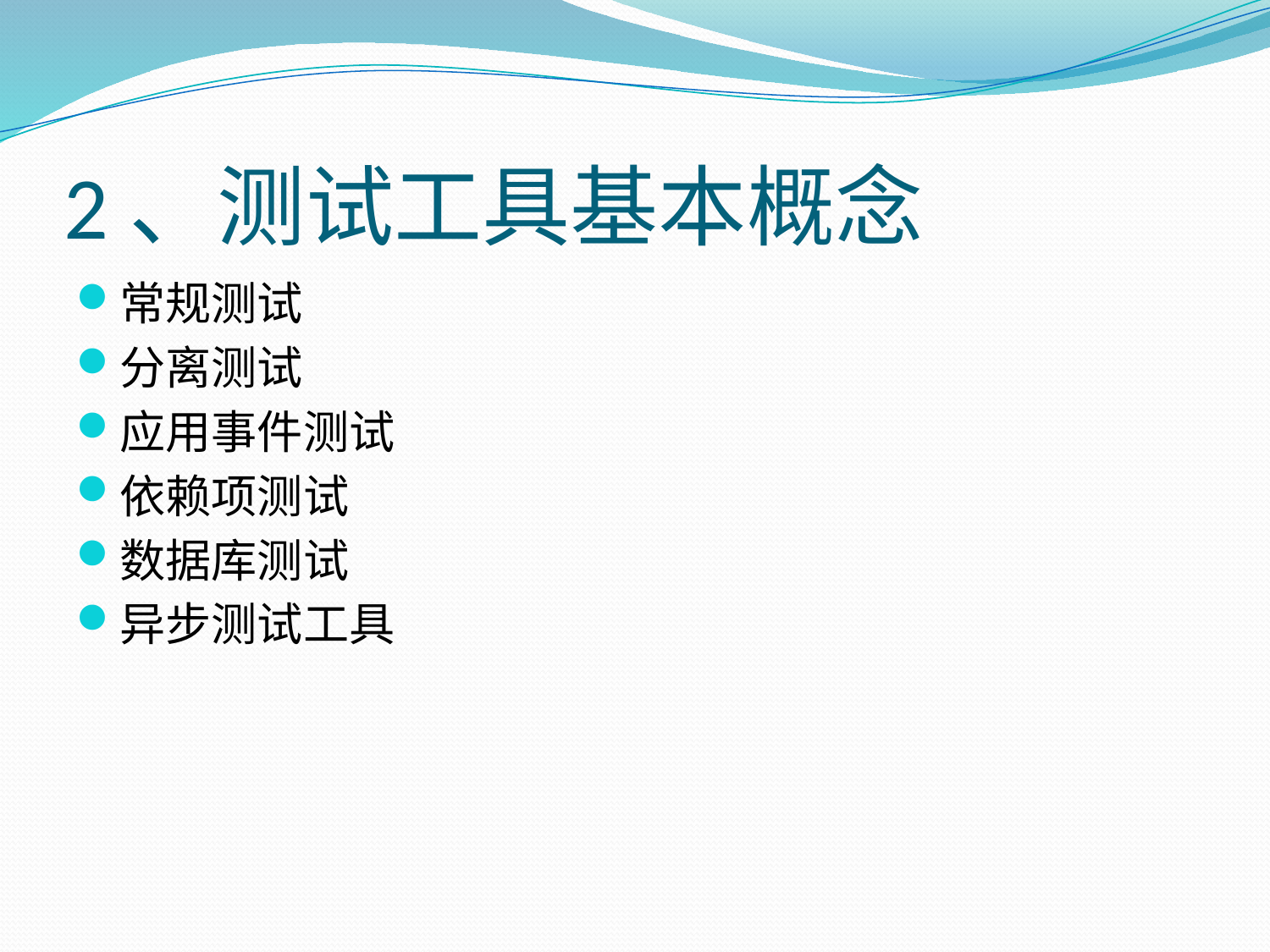

# 2、测试工具基本概念
常规测试
分离测试
应用事件测试
依赖项测试
数据库测试
异步测试工具